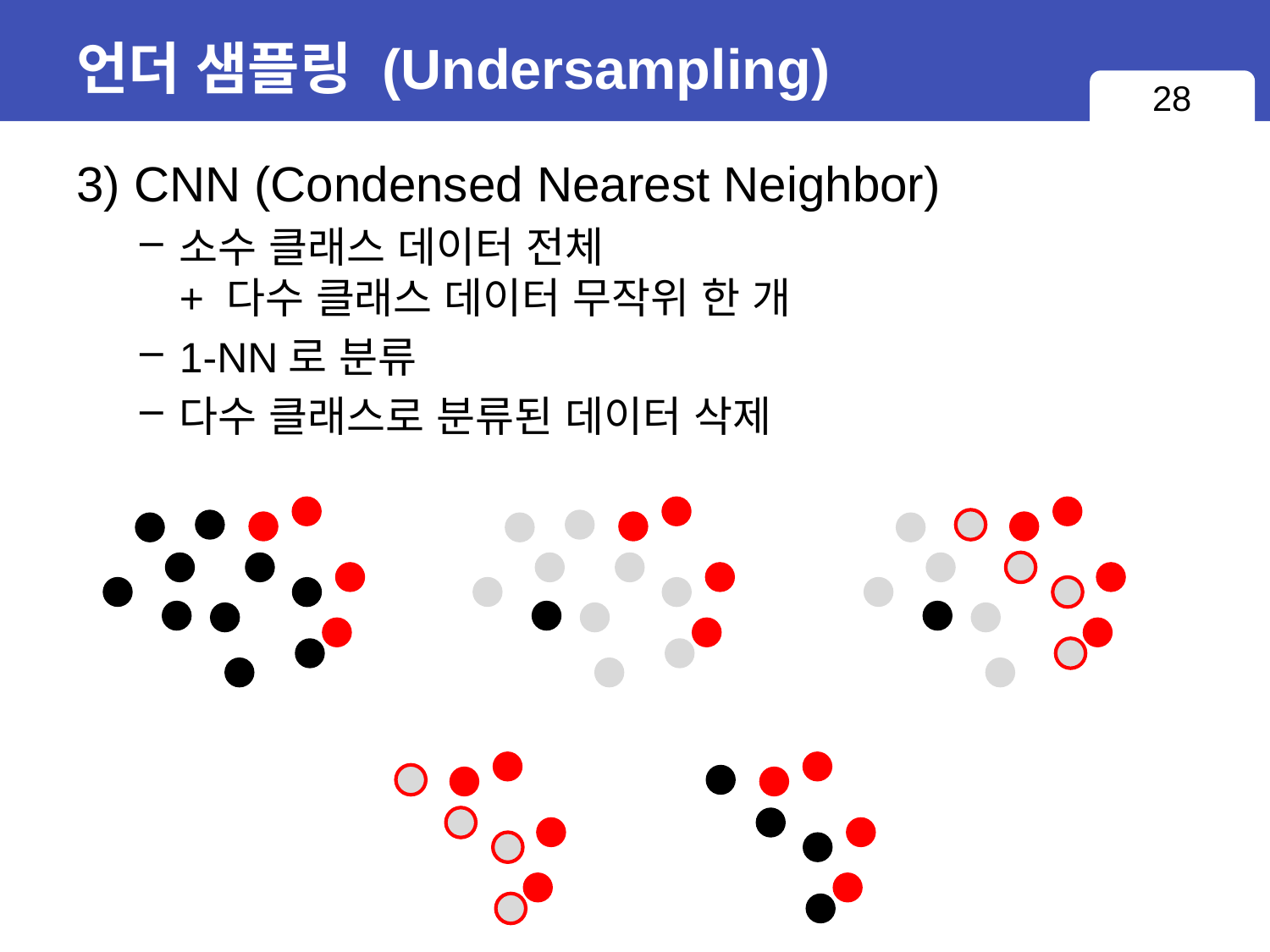

# 언더 샘플링 (Undersampling)
28
3) CNN (Condensed Nearest Neighbor)
소수 클래스 데이터 전체
+ 다수 클래스 데이터 무작위 한 개
1-NN로 분류
다수 클래스로 분류된 데이터 삭제